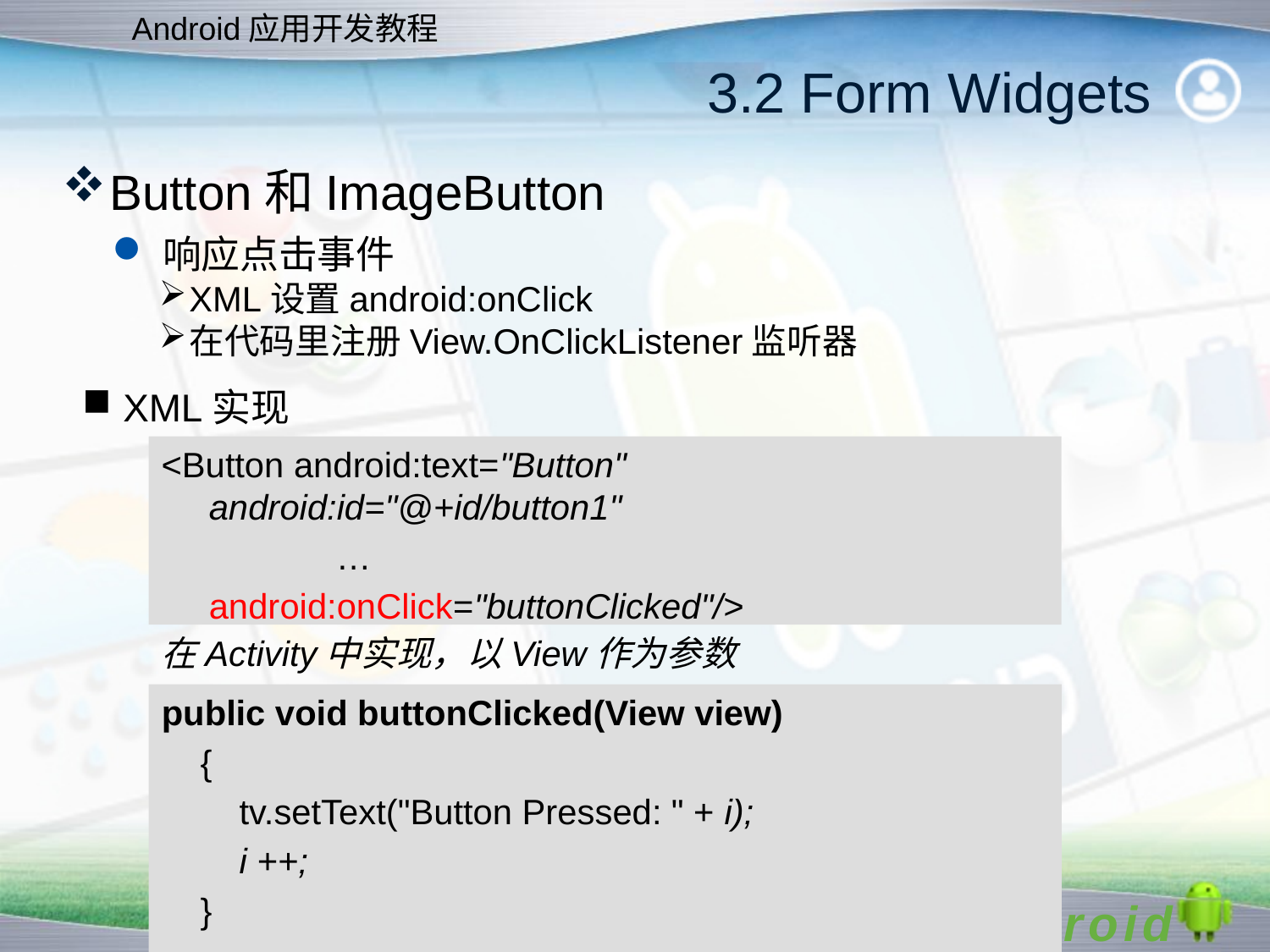

3.2 Form Widgets
Button和ImageButton
响应点击事件
XML设置android:onClick
在代码里注册View.OnClickListener监听器
 XML实现
<Button android:text="Button" android:id="@+id/button1"
     	…
	android:onClick="buttonClicked"/>
在Activity中实现，以View作为参数
public void buttonClicked(View view)
    {
        tv.setText("Button Pressed: " + i);
        i ++;
    }